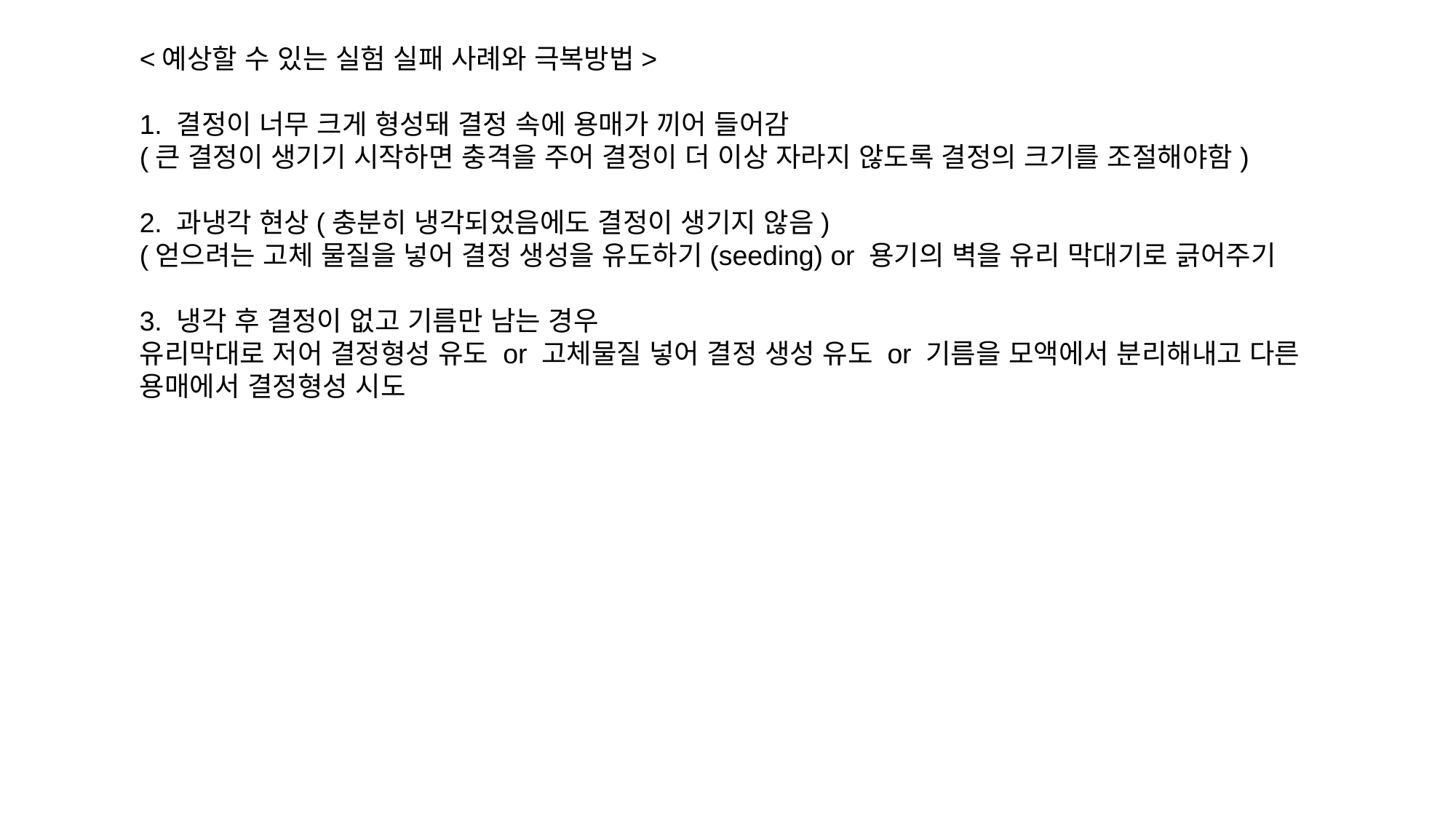

<예상할 수 있는 실험 실패 사례와 극복방법>

1. 결정이 너무 크게 형성돼 결정 속에 용매가 끼어 들어감
(큰 결정이 생기기 시작하면 충격을 주어 결정이 더 이상 자라지 않도록 결정의 크기를 조절해야함)

2. 과냉각 현상(충분히 냉각되었음에도 결정이 생기지 않음)
(얻으려는 고체 물질을 넣어 결정 생성을 유도하기(seeding) or 용기의 벽을 유리 막대기로 긁어주기

3. 냉각 후 결정이 없고 기름만 남는 경우
유리막대로 저어 결정형성 유도 or 고체물질 넣어 결정 생성 유도 or 기름을 모액에서 분리해내고 다른
용매에서 결정형성 시도